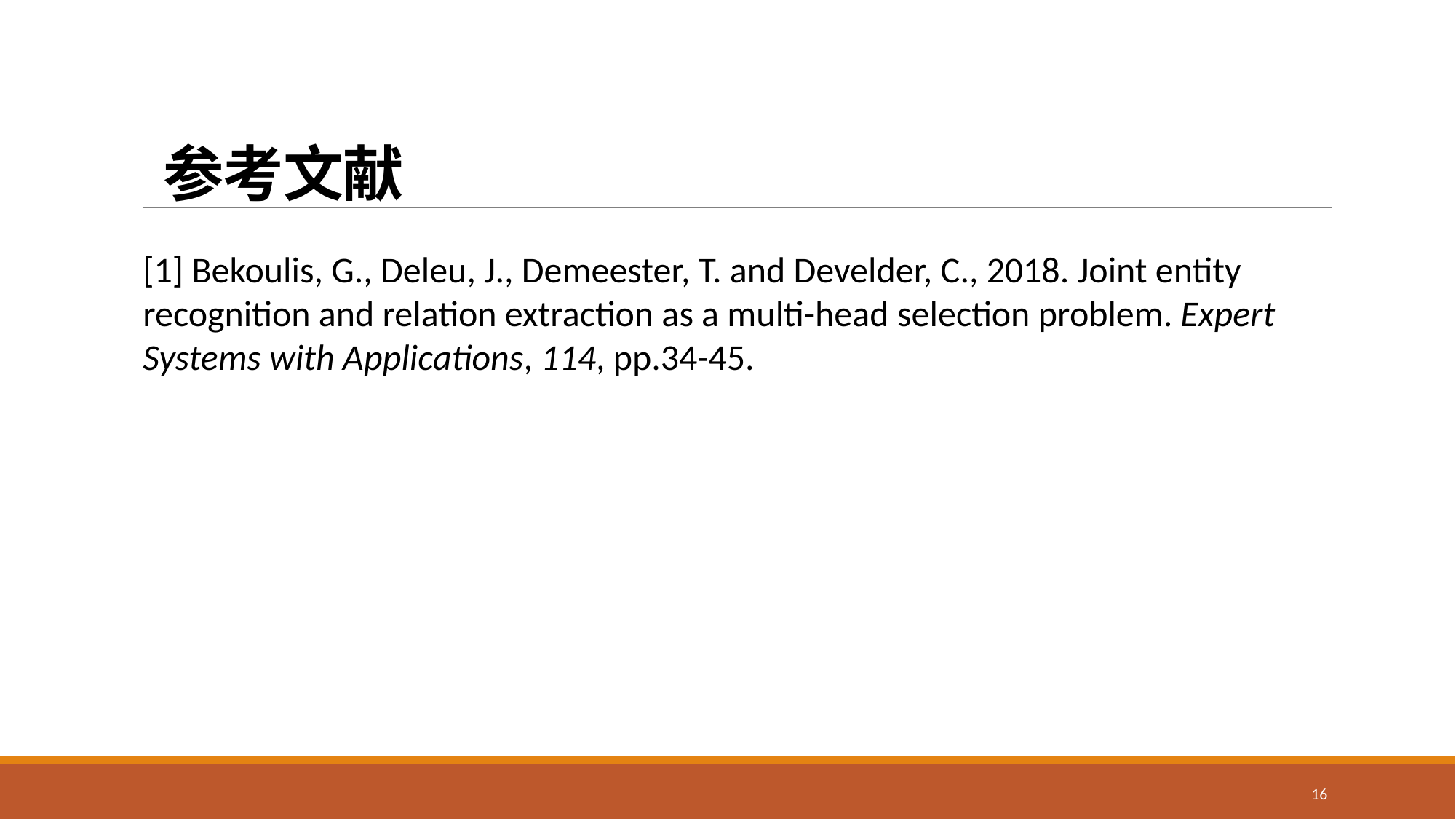

# 参考文献
[1] Bekoulis, G., Deleu, J., Demeester, T. and Develder, C., 2018. Joint entity recognition and relation extraction as a multi-head selection problem. Expert Systems with Applications, 114, pp.34-45.
16